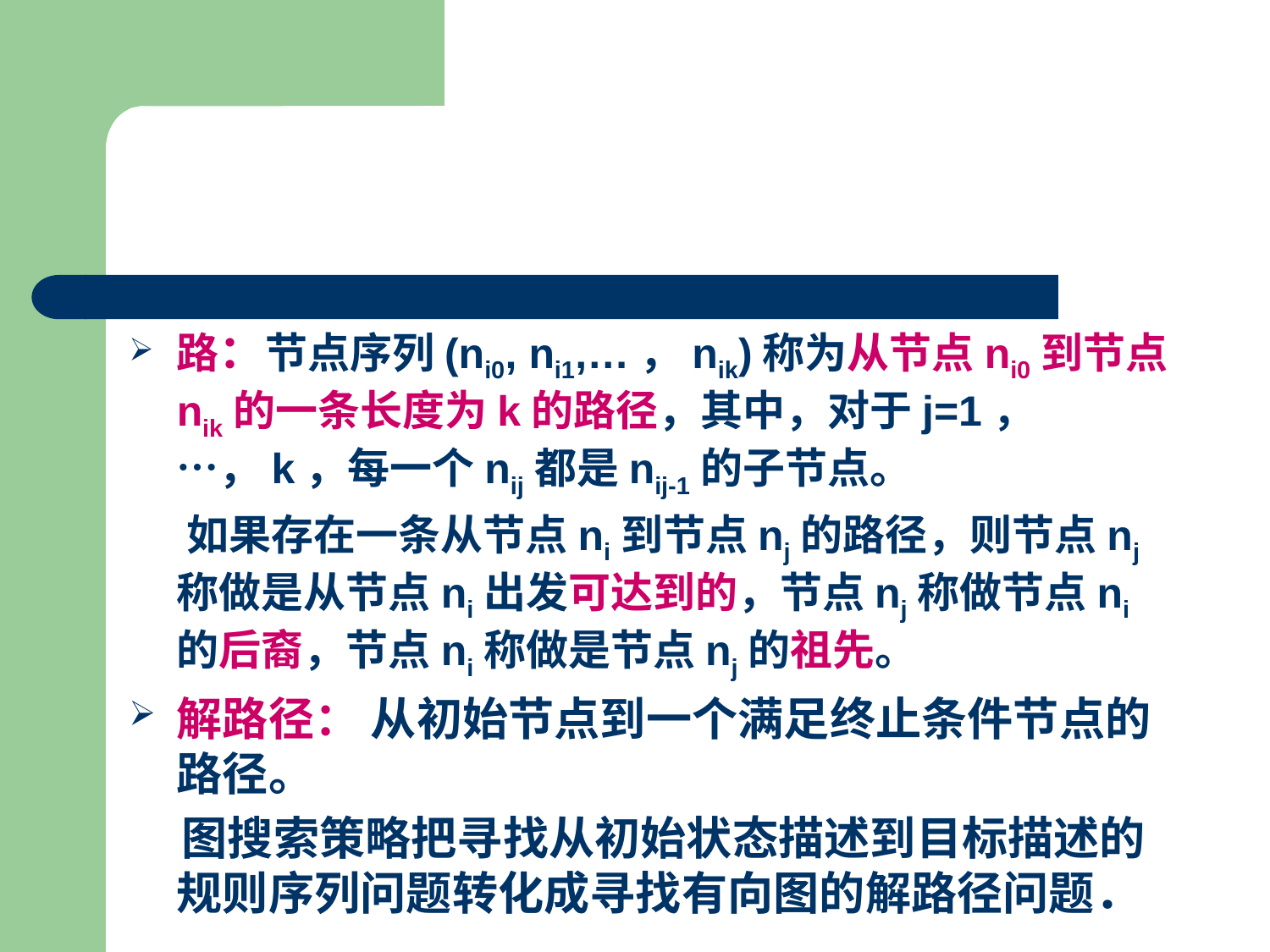

#
路：节点序列(ni0, ni1,…，nik)称为从节点ni0到节点nik的一条长度为k的路径，其中，对于j=1，…，k，每一个nij都是nij-1的子节点。
     如果存在一条从节点ni到节点nj的路径，则节点nj称做是从节点ni出发可达到的，节点nj称做节点ni的后裔，节点ni称做是节点nj的祖先。
解路径： 从初始节点到一个满足终止条件节点的路径。
    图搜索策略把寻找从初始状态描述到目标描述的规则序列问题转化成寻找有向图的解路径问题．
20